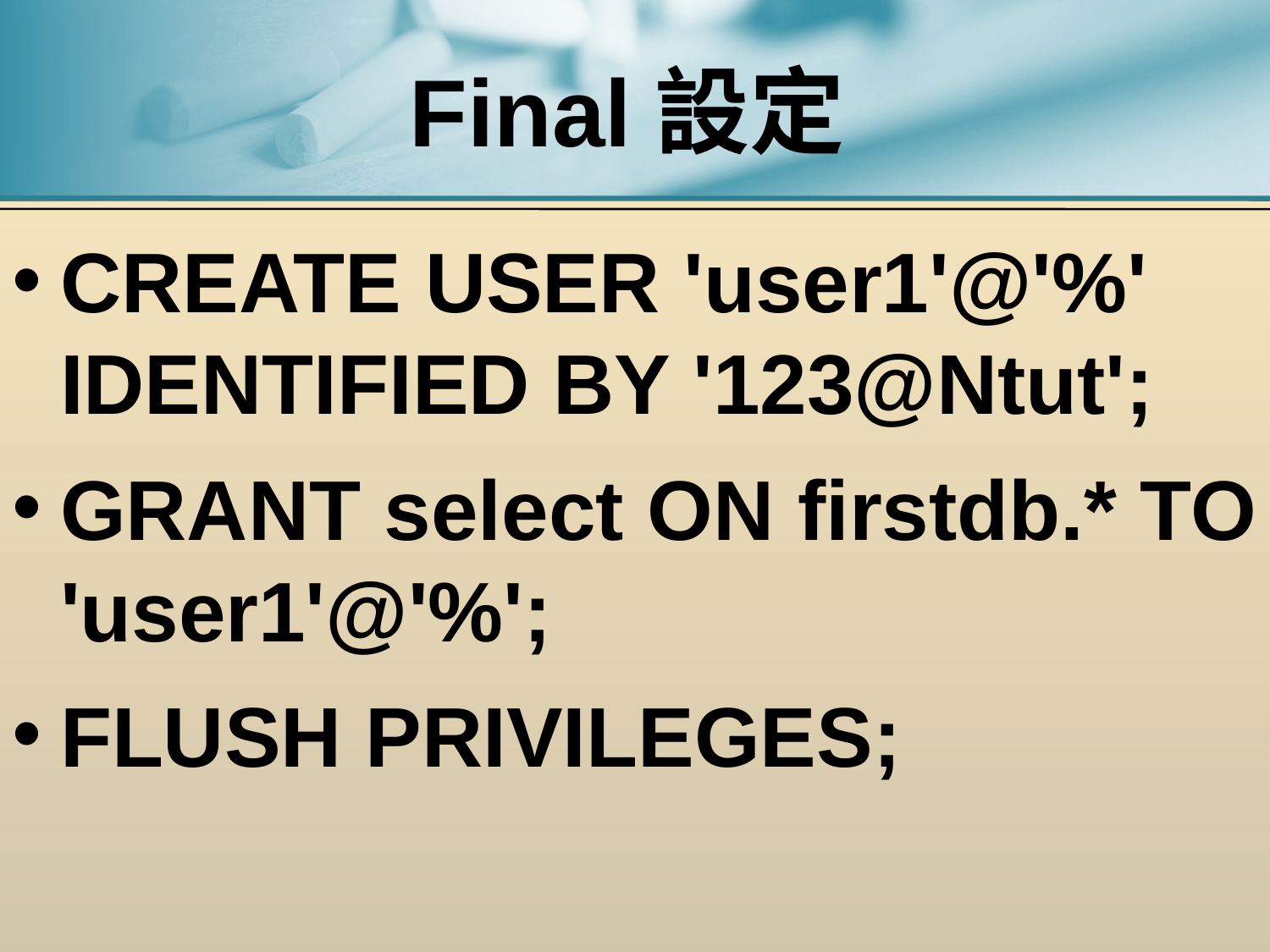

# Final設定
CREATE USER 'user1'@'%' IDENTIFIED BY '123@Ntut';
GRANT select ON firstdb.* TO 'user1'@'%';
FLUSH PRIVILEGES;